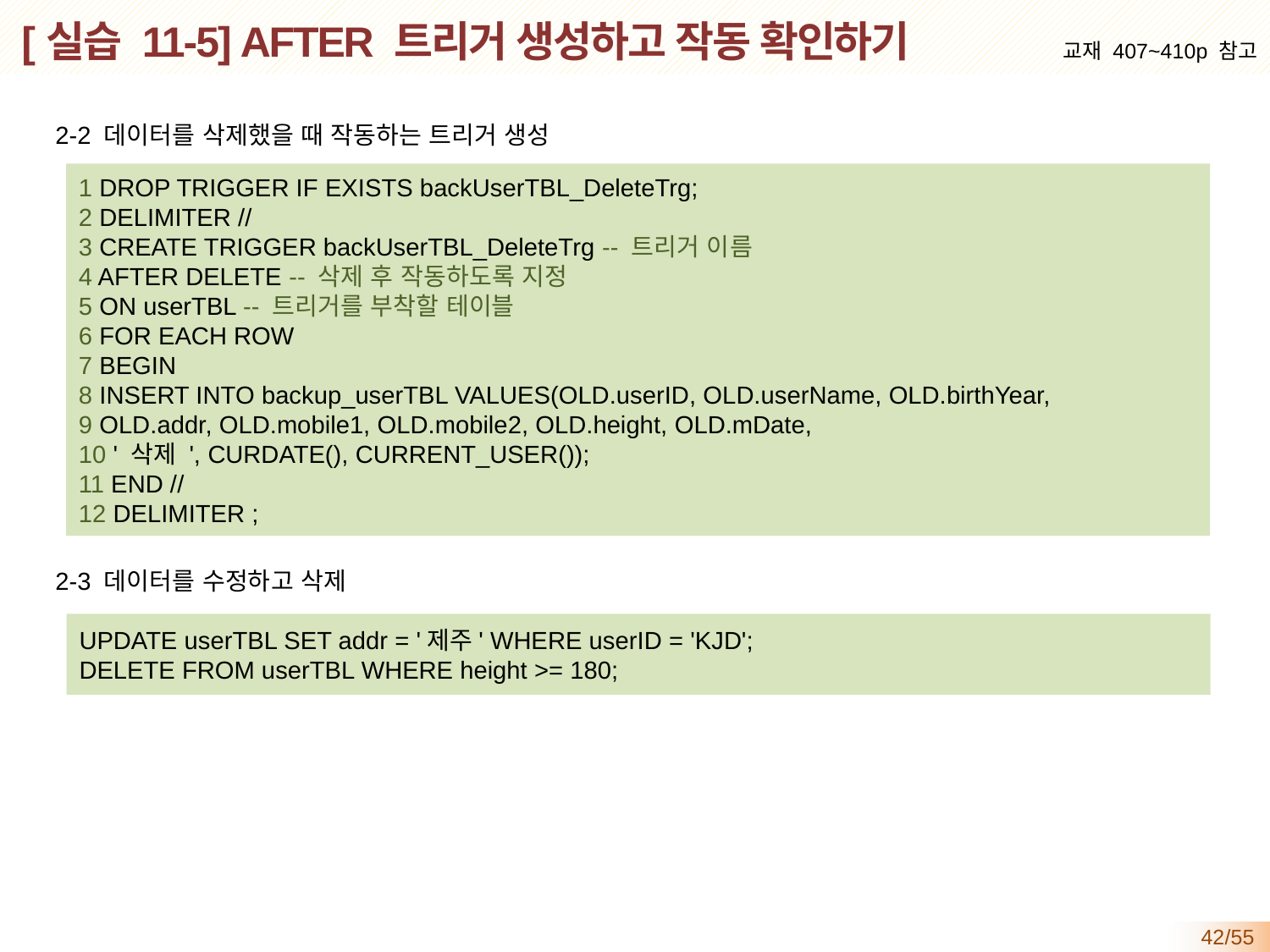

# [실습 11-5] AFTER 트리거 생성하고 작동 확인하기
교재 407~410p 참고
   2-2 데이터를 삭제했을 때 작동하는 트리거 생성

   2-3 데이터를 수정하고 삭제

1 DROP TRIGGER IF EXISTS backUserTBL_DeleteTrg;
2 DELIMITER //
3 CREATE TRIGGER backUserTBL_DeleteTrg -- 트리거 이름
4 AFTER DELETE -- 삭제 후 작동하도록 지정
5 ON userTBL -- 트리거를 부착할 테이블
6 FOR EACH ROW
7 BEGIN
8 INSERT INTO backup_userTBL VALUES(OLD.userID, OLD.userName, OLD.birthYear,
9 OLD.addr, OLD.mobile1, OLD.mobile2, OLD.height, OLD.mDate,
10 ' 삭제 ', CURDATE(), CURRENT_USER());
11 END //
12 DELIMITER ;
UPDATE userTBL SET addr = '제주' WHERE userID = 'KJD';
DELETE FROM userTBL WHERE height >= 180;